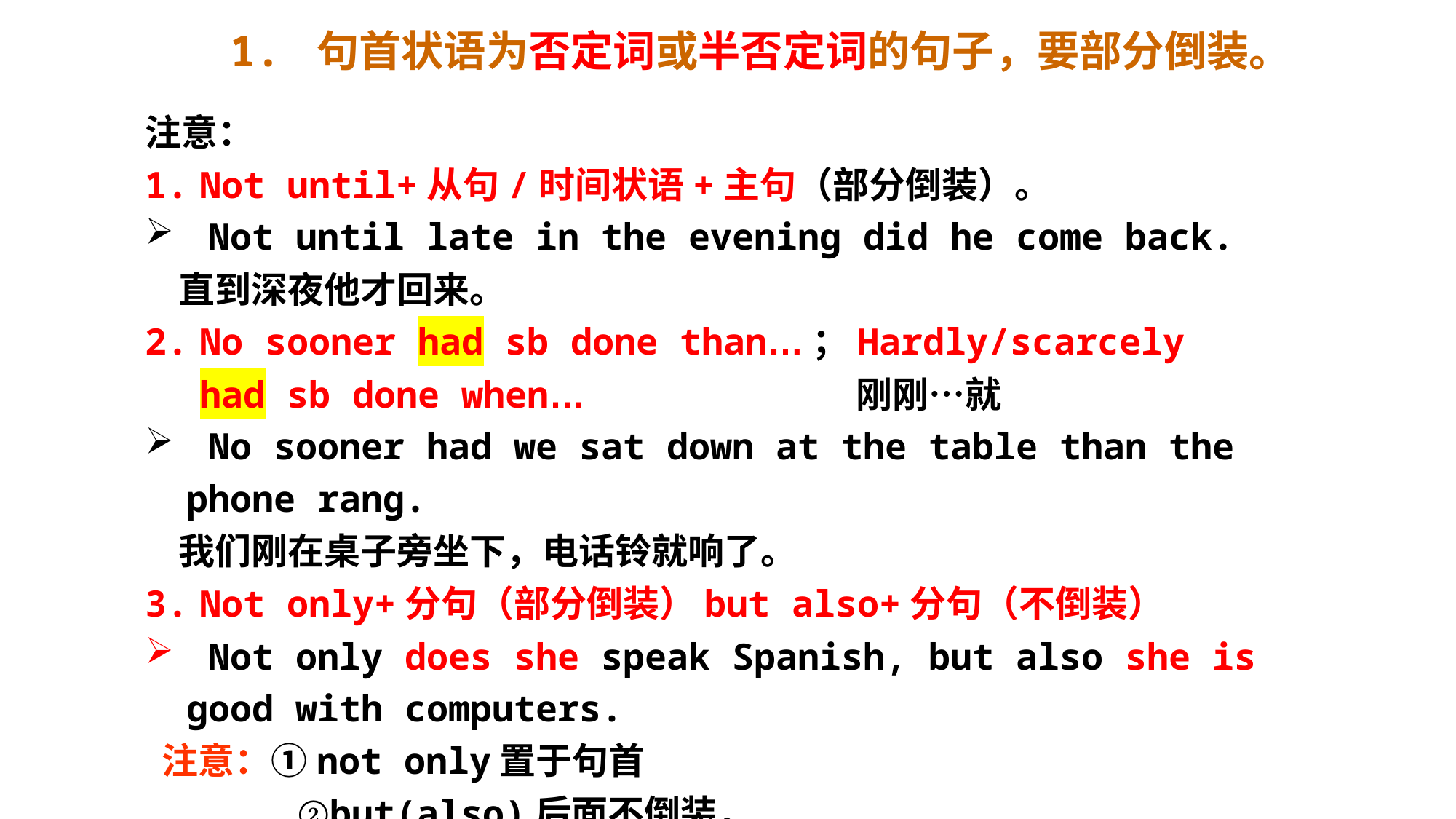

1. 句首状语为否定词或半否定词的句子，要部分倒装。
注意：
Not until+从句/时间状语+主句（部分倒装）。
 Not until late in the evening did he come back.
   直到深夜他才回来。
No sooner had sb done than…；Hardly/scarcely had sb done when…            刚刚…就
 No sooner had we sat down at the table than the phone rang.
   我们刚在桌子旁坐下，电话铃就响了。
Not only+分句（部分倒装）but also+分句（不倒装）
 Not only does she speak Spanish, but also she is good with computers.
 注意：①not only置于句首
       ②but(also)后面不倒装，